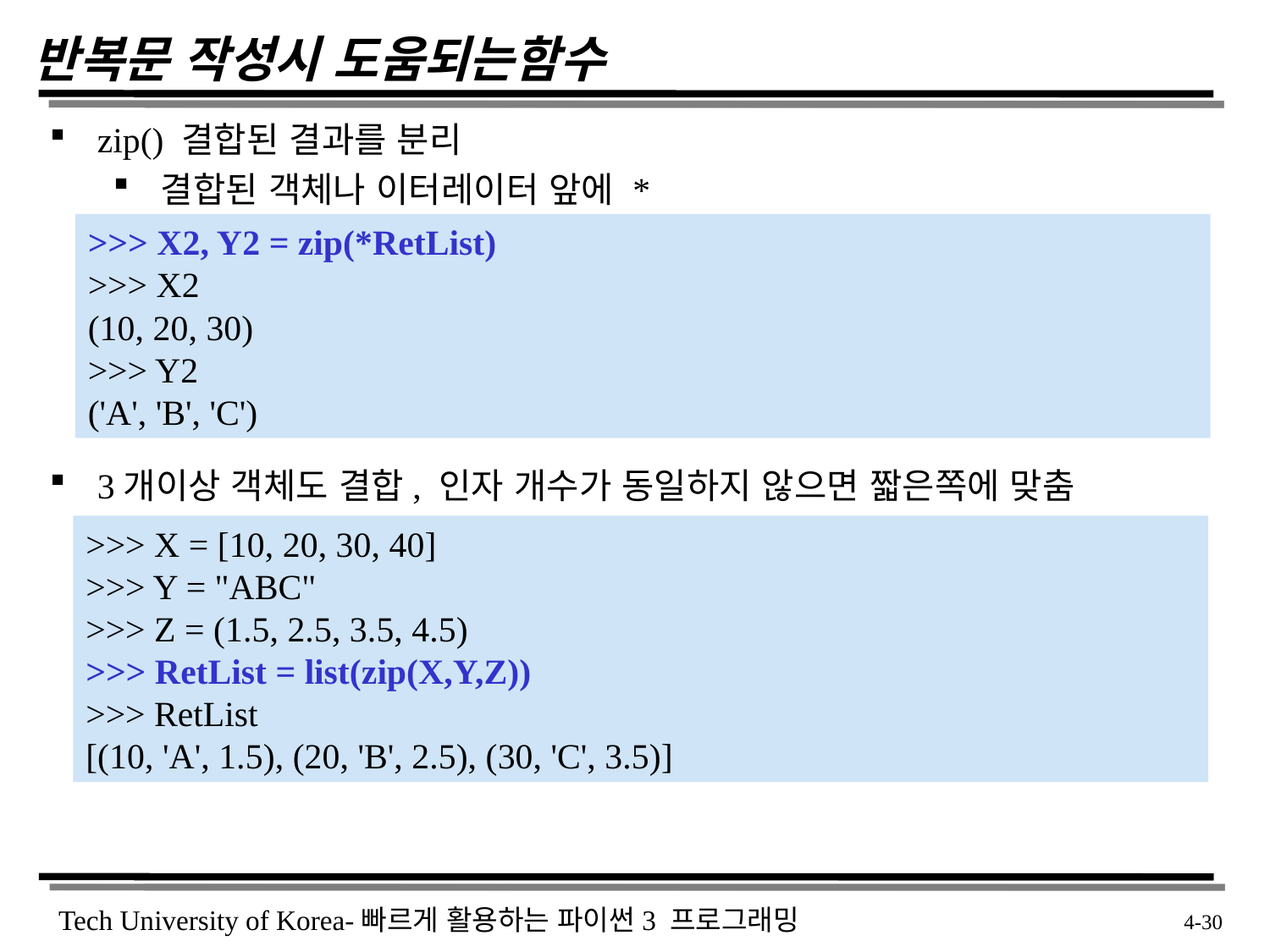

# 반복문 작성시 도움되는함수
zip() 결합된 결과를 분리
결합된 객체나 이터레이터 앞에 *

3개이상 객체도 결합, 인자 개수가 동일하지 않으면 짧은쪽에 맞춤

>>> X2, Y2 = zip(*RetList)
>>> X2
(10, 20, 30)
>>> Y2
('A', 'B', 'C')
>>> X = [10, 20, 30, 40]
>>> Y = "ABC"
>>> Z = (1.5, 2.5, 3.5, 4.5)
>>> RetList = list(zip(X,Y,Z))
>>> RetList
[(10, 'A', 1.5), (20, 'B', 2.5), (30, 'C', 3.5)]
 4-30